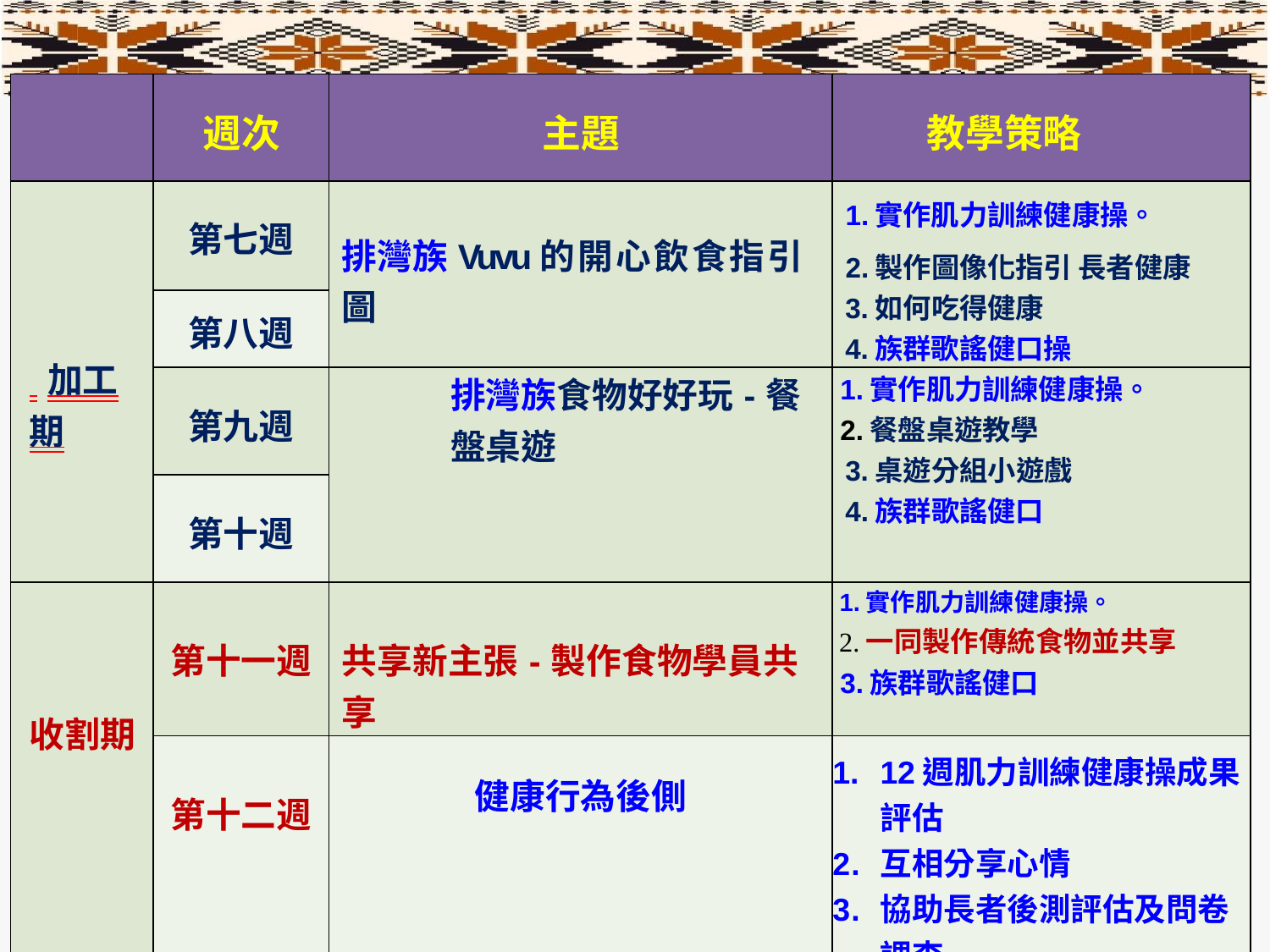

|  | 週次 | 主題 | 教學策略 |
| --- | --- | --- | --- |
| 加工期 | 第七週 | 排灣族Vuvu的開心飲食指引圖 | 1.實作肌力訓練健康操。 2.製作圖像化指引 長者健康 3.如何吃得健康 4.族群歌謠健口操 |
|  | 第八週 |  |  |
|  | 第九週 | 排灣族食物好好玩-餐盤桌遊 | 1.實作肌力訓練健康操。 2.餐盤桌遊教學 3.桌遊分組小遊戲 4.族群歌謠健口 |
|  | 第十週 |  |  |
| 收割期 | 第十一週 | 共享新主張-製作食物學員共享 | 1.實作肌力訓練健康操。 2.一同製作傳統食物並共享 3.族群歌謠健口 |
|  | 第十二週 | 健康行為後側 | 12週肌力訓練健康操成果評估 互相分享心情 協助長者後測評估及問卷調查 |